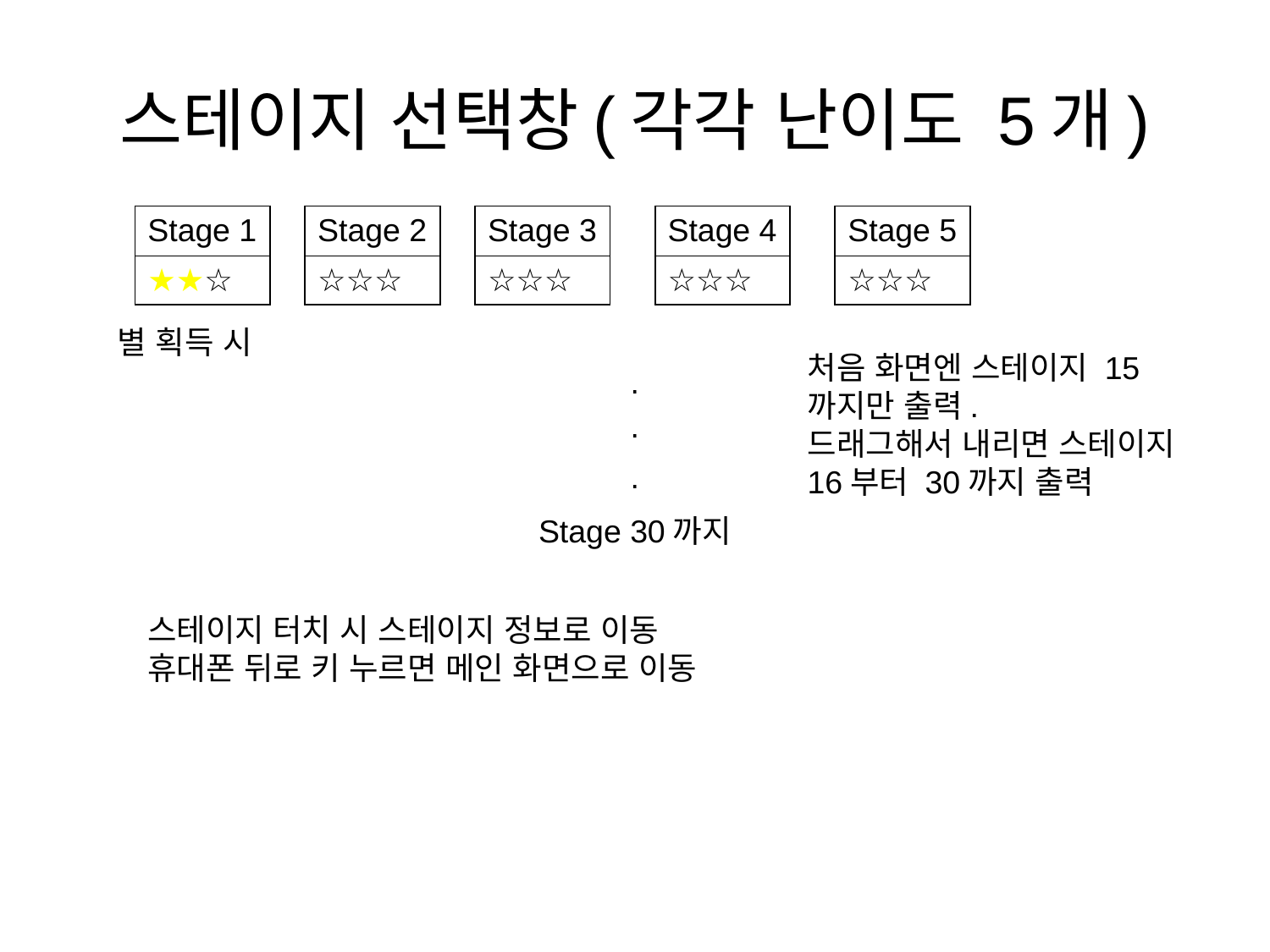

# 스테이지 선택창(각각 난이도 5개)
| Stage 1 |
| --- |
| ★★☆ |
| Stage 2 |
| --- |
| ☆☆☆ |
| Stage 3 |
| --- |
| ☆☆☆ |
| Stage 4 |
| --- |
| ☆☆☆ |
| Stage 5 |
| --- |
| ☆☆☆ |
별 획득 시
처음 화면엔 스테이지 15까지만 출력.
드래그해서 내리면 스테이지 16부터 30까지 출력
.
.
.
Stage 30까지
스테이지 터치 시 스테이지 정보로 이동
휴대폰 뒤로 키 누르면 메인 화면으로 이동